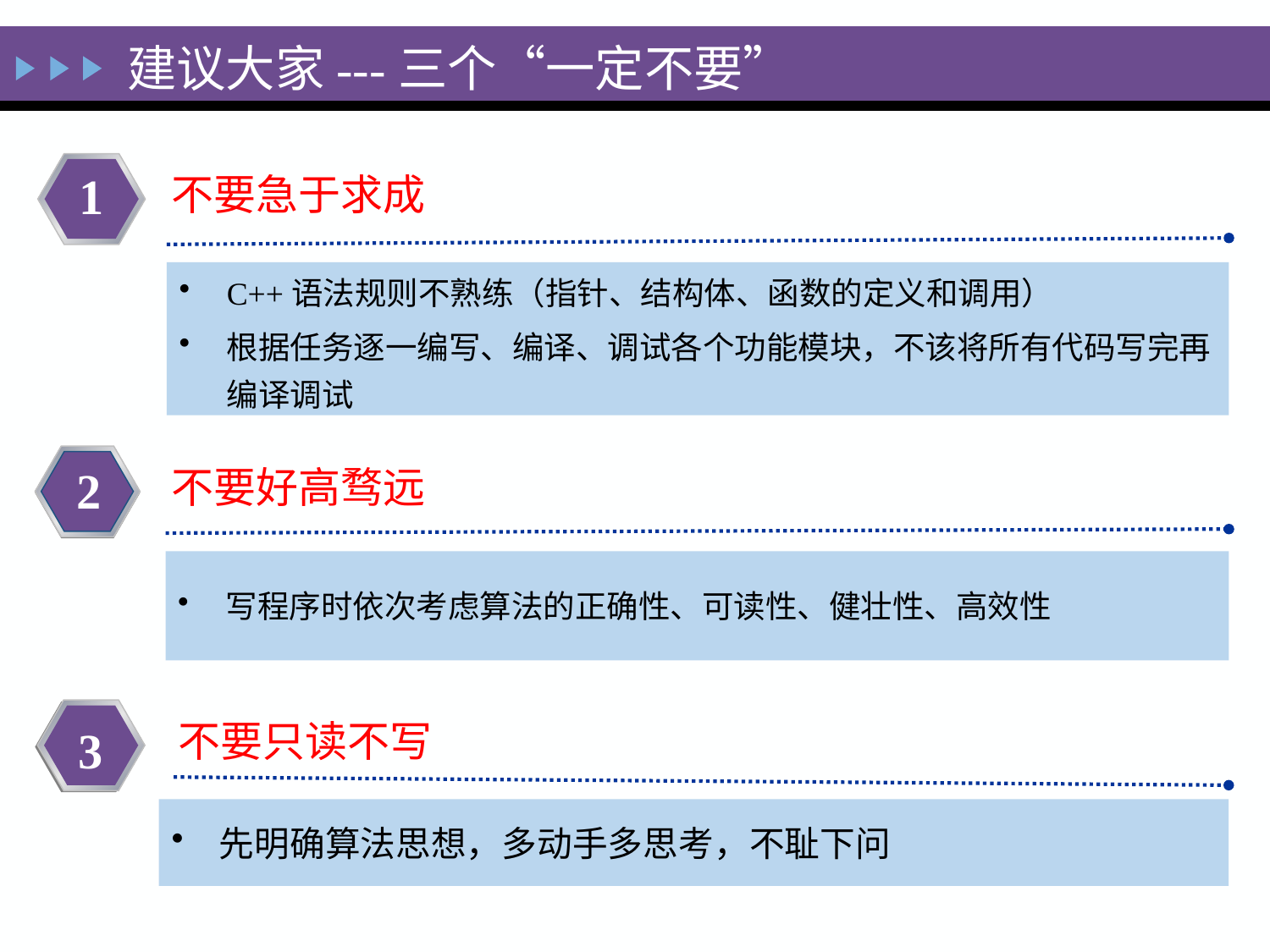

建议大家---三个“一定不要”

1

不要急于求成

C++语法规则不熟练（指针、结构体、函数的定义和调用）
根据任务逐一编写、编译、调试各个功能模块，不该将所有代码写完再编译调试

2
不要好高骛远

写程序时依次考虑算法的正确性、可读性、健壮性、高效性

不要只读不写
3

先明确算法思想，多动手多思考，不耻下问